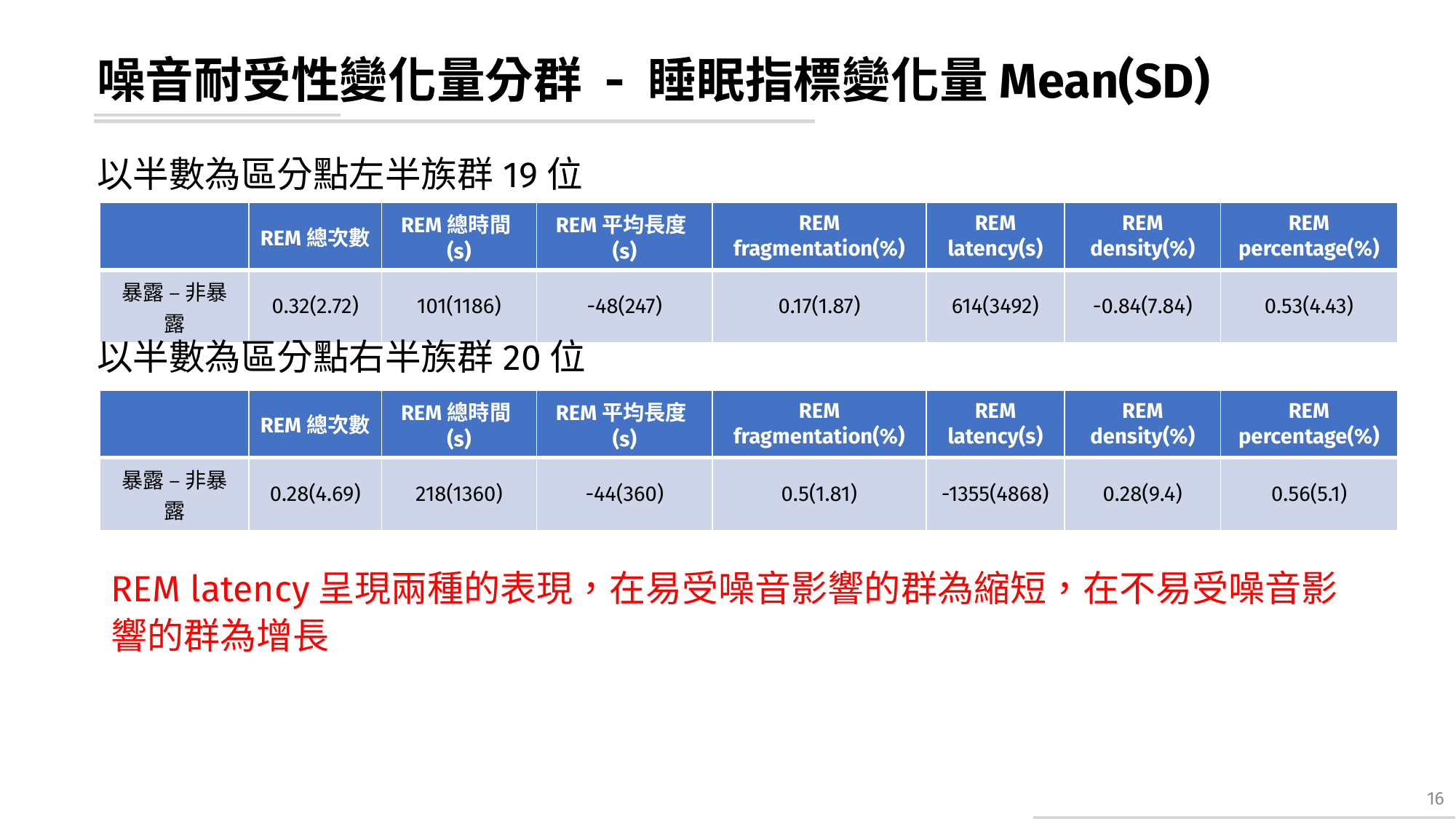

# 噪音耐受性變化量分群 - 睡眠指標變化量Mean(SD)
以半數為區分點左半族群19位
|  | REM總次數 | REM總時間(s) | REM平均長度(s) | REM fragmentation(%) | REM latency(s) | REM density(%) | REM percentage(%) |
| --- | --- | --- | --- | --- | --- | --- | --- |
| 暴露 – 非暴露 | 0.32(2.72) | 101(1186) | -48(247) | 0.17(1.87) | 614(3492) | -0.84(7.84) | 0.53(4.43) |
以半數為區分點右半族群20位
|  | REM總次數 | REM總時間(s) | REM平均長度(s) | REM fragmentation(%) | REM latency(s) | REM density(%) | REM percentage(%) |
| --- | --- | --- | --- | --- | --- | --- | --- |
| 暴露 – 非暴露 | 0.28(4.69) | 218(1360) | -44(360) | 0.5(1.81) | -1355(4868) | 0.28(9.4) | 0.56(5.1) |
REM latency呈現兩種的表現，在易受噪音影響的群為縮短，在不易受噪音影響的群為增長
16